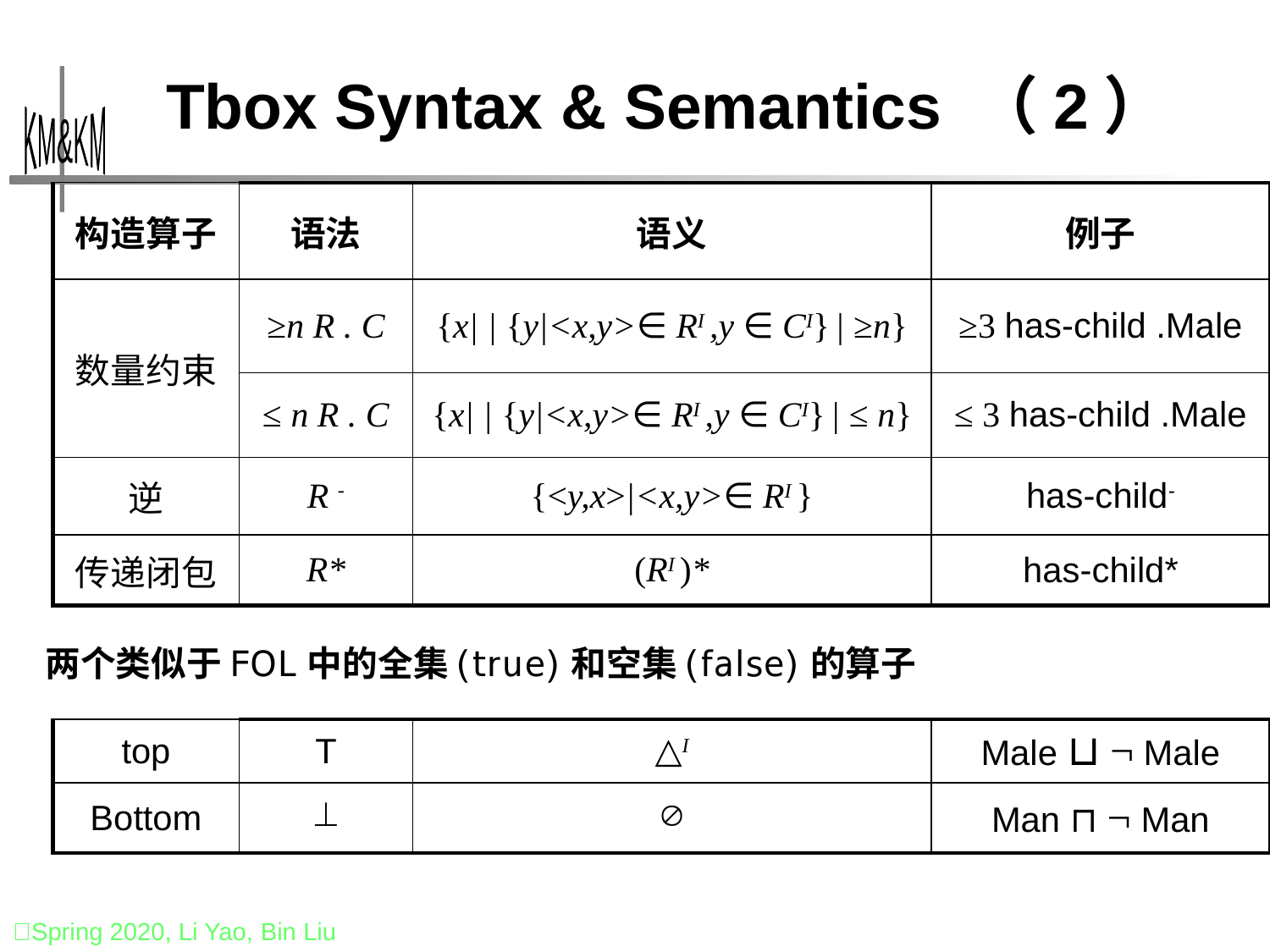

Tbox Syntax & Semantics （2）
| 构造算子 | 语法 | 语义 | 例子 |
| --- | --- | --- | --- |
| 数量约束 | ≥n R . C | {x| | {y|<x,y>∈ RI ,y ∈ CI} | ≥n} | ≥3 has-child .Male |
|  | ≤ n R . C | {x| | {y|<x,y>∈ RI ,y ∈ CI} | ≤ n} | ≤ 3 has-child .Male |
| 逆 | R - | {<y,x>|<x,y>∈ RI } | has-child- |
| 传递闭包 | R\* | (RI )\* | has-child\* |
两个类似于FOL中的全集(true)和空集(false)的算子
| top | T | △I | Male ⊔ ¬ Male |
| --- | --- | --- | --- |
| Bottom | ⊥ | ∅ | Man ⊓ ¬ Man |